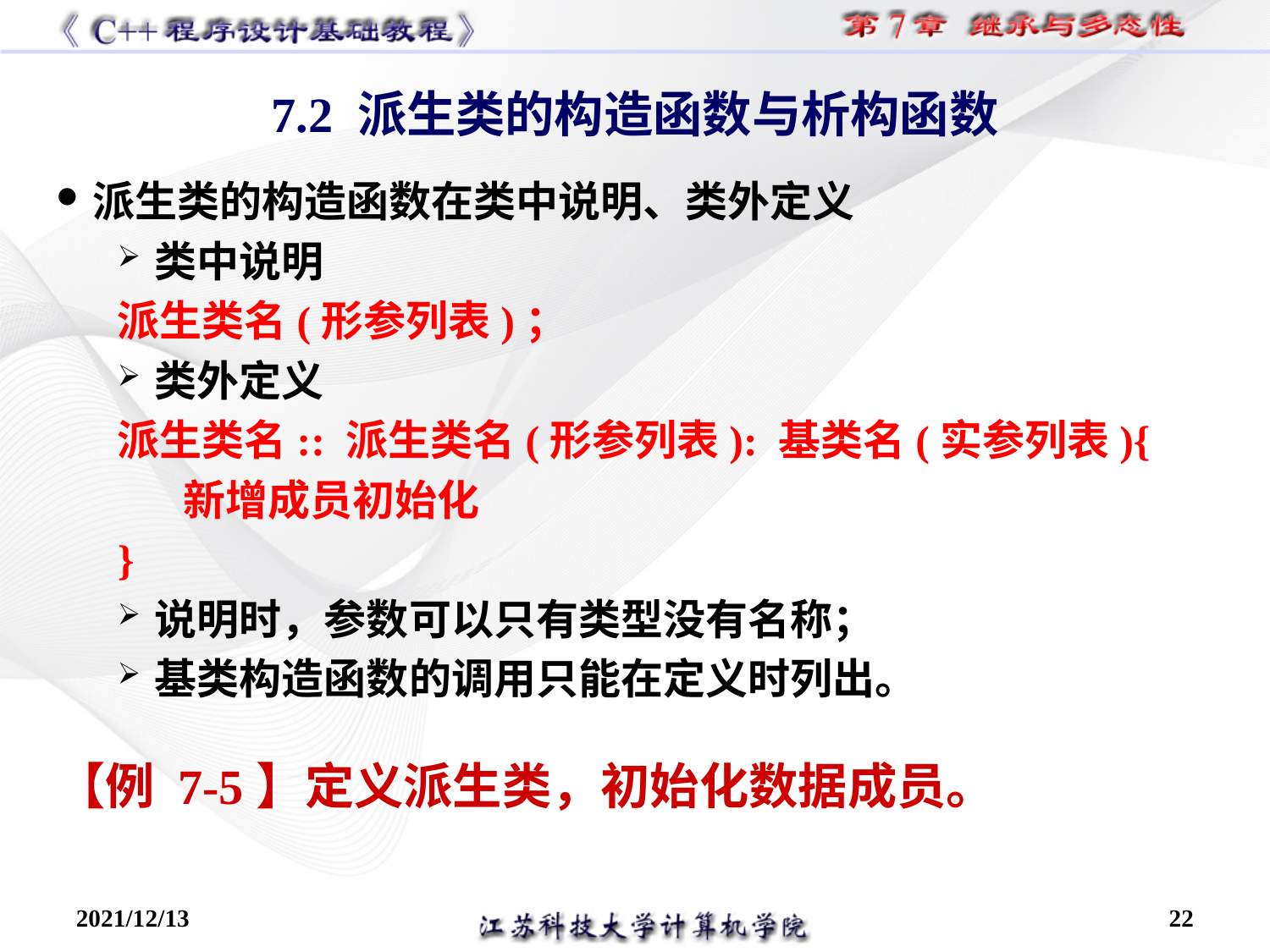

派生类的构造函数在类中说明、类外定义
类中说明
派生类名(形参列表)；
类外定义
派生类名:: 派生类名(形参列表): 基类名(实参列表){
新增成员初始化
}
说明时，参数可以只有类型没有名称；
基类构造函数的调用只能在定义时列出。
【例 7-5】定义派生类，初始化数据成员。
7.2 派生类的构造函数与析构函数